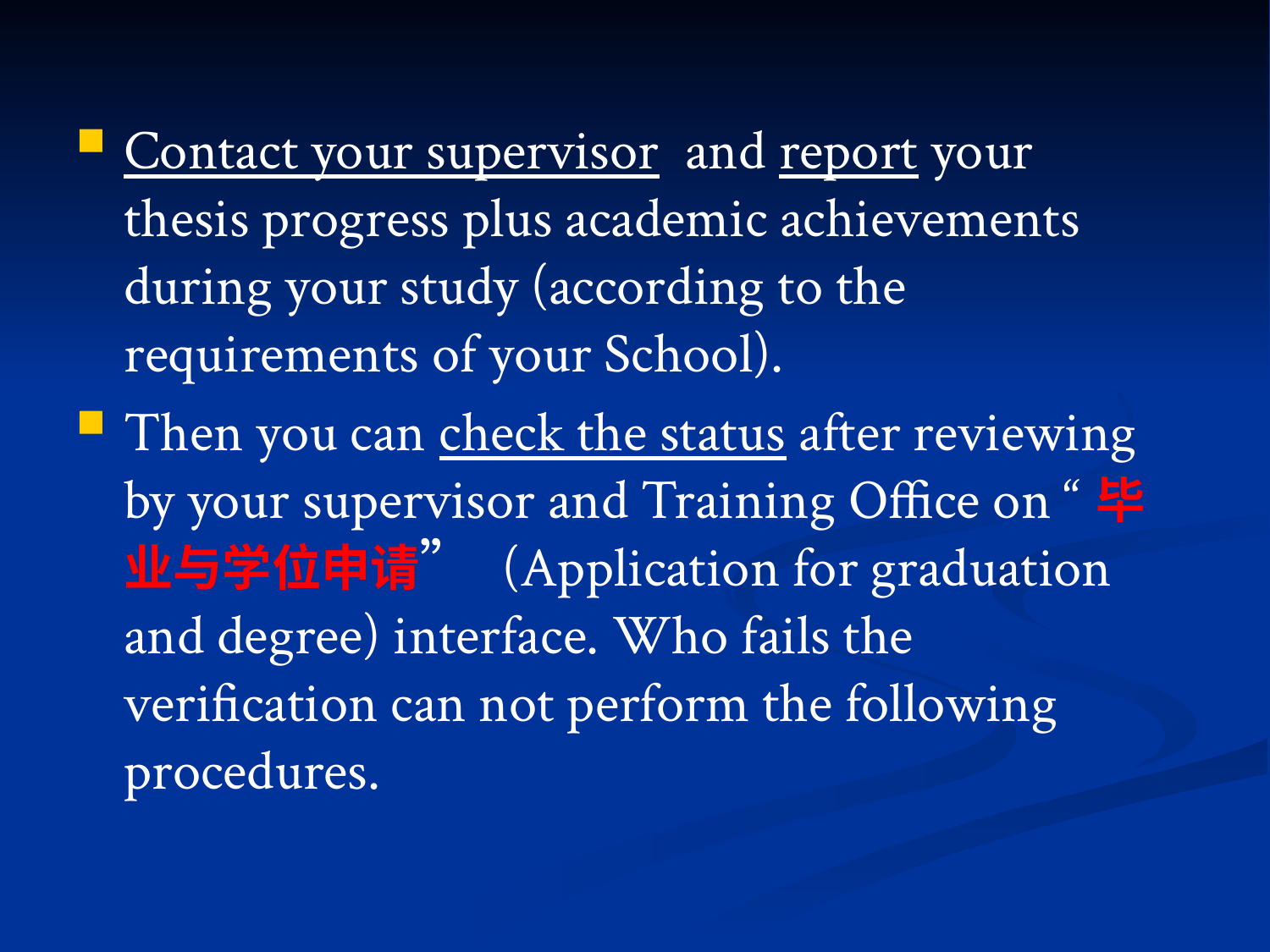

Contact your supervisor  and report your thesis progress plus academic achievements during your study (according to the requirements of your School).
Then you can check the status after reviewing by your supervisor and Training Office on “毕业与学位申请” (Application for graduation and degree) interface. Who fails the verification can not perform the following procedures.